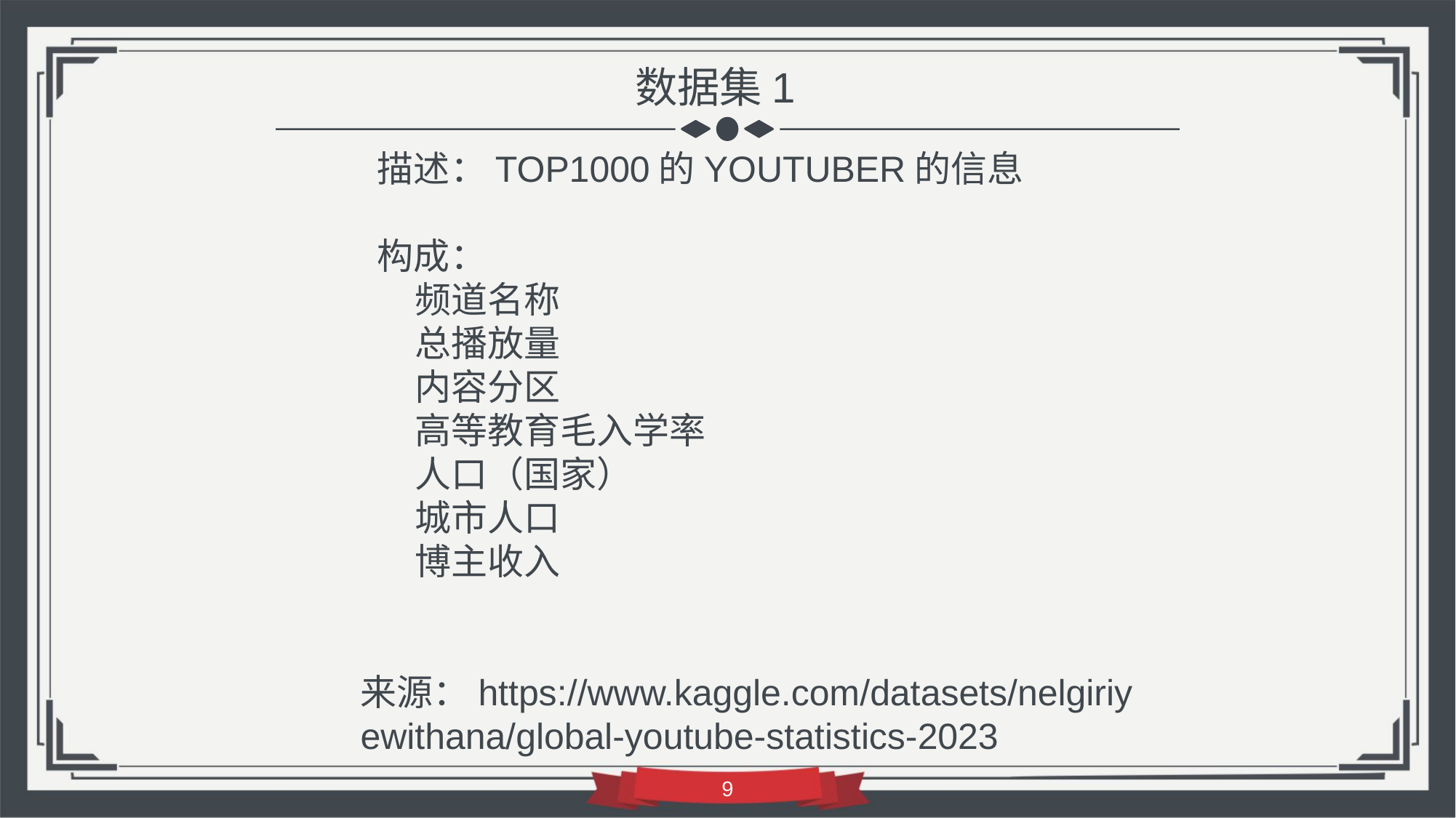

数据集1

 描述：TOP1000的YOUTUBER的信息

 构成：
频道名称
总播放量
内容分区
高等教育毛入学率
人口（国家）
城市人口
博主收入

 来源：https://www.kaggle.com/datasets/nelgiriyewithana/global-youtube-statistics-2023